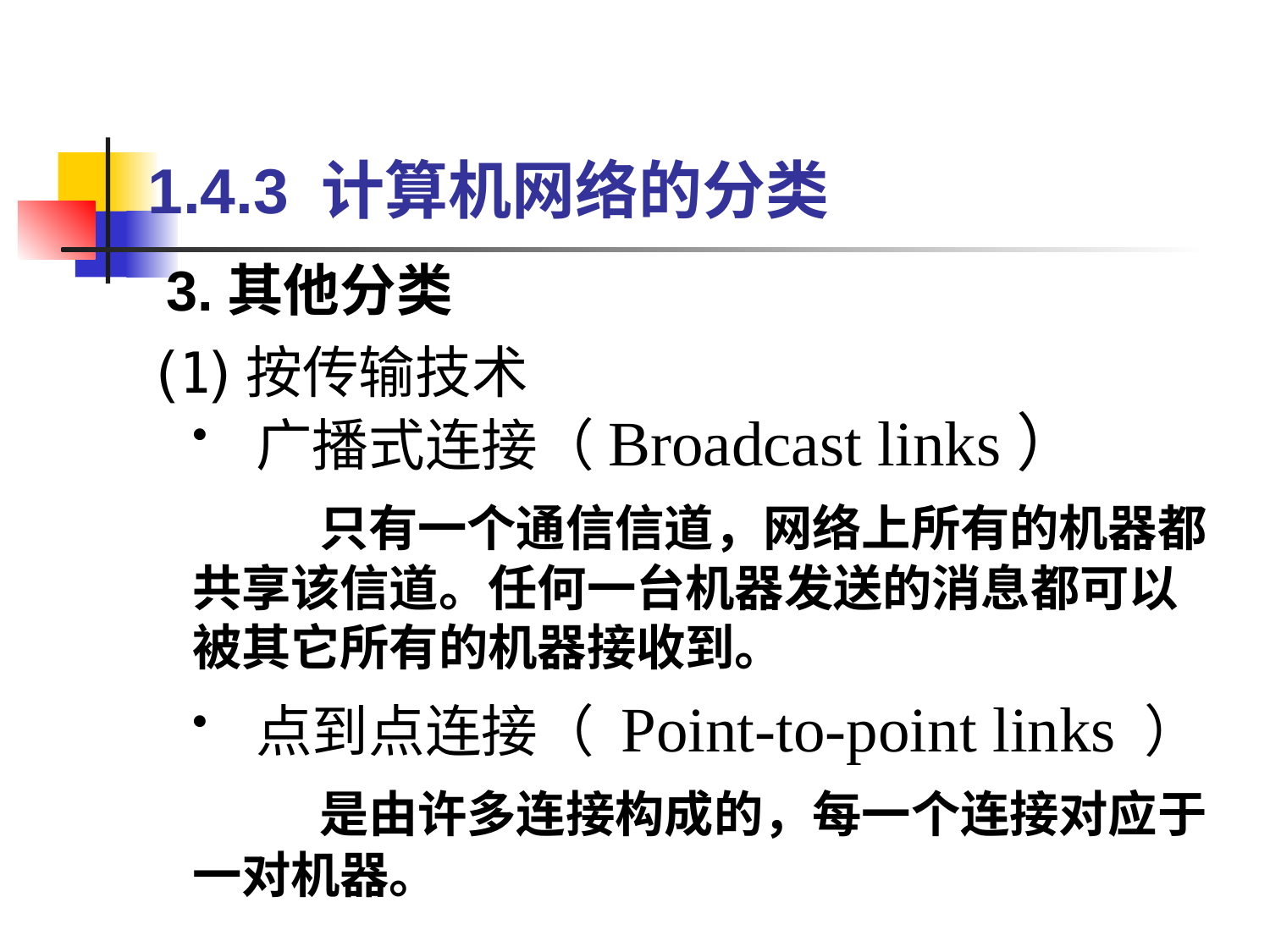

# 1.4.3 计算机网络的分类
3.其他分类
(1)按传输技术
广播式连接（Broadcast links）
		只有一个通信信道，网络上所有的机器都共享该信道。任何一台机器发送的消息都可以被其它所有的机器接收到。
点到点连接（ Point-to-point links ）
		是由许多连接构成的，每一个连接对应于一对机器。